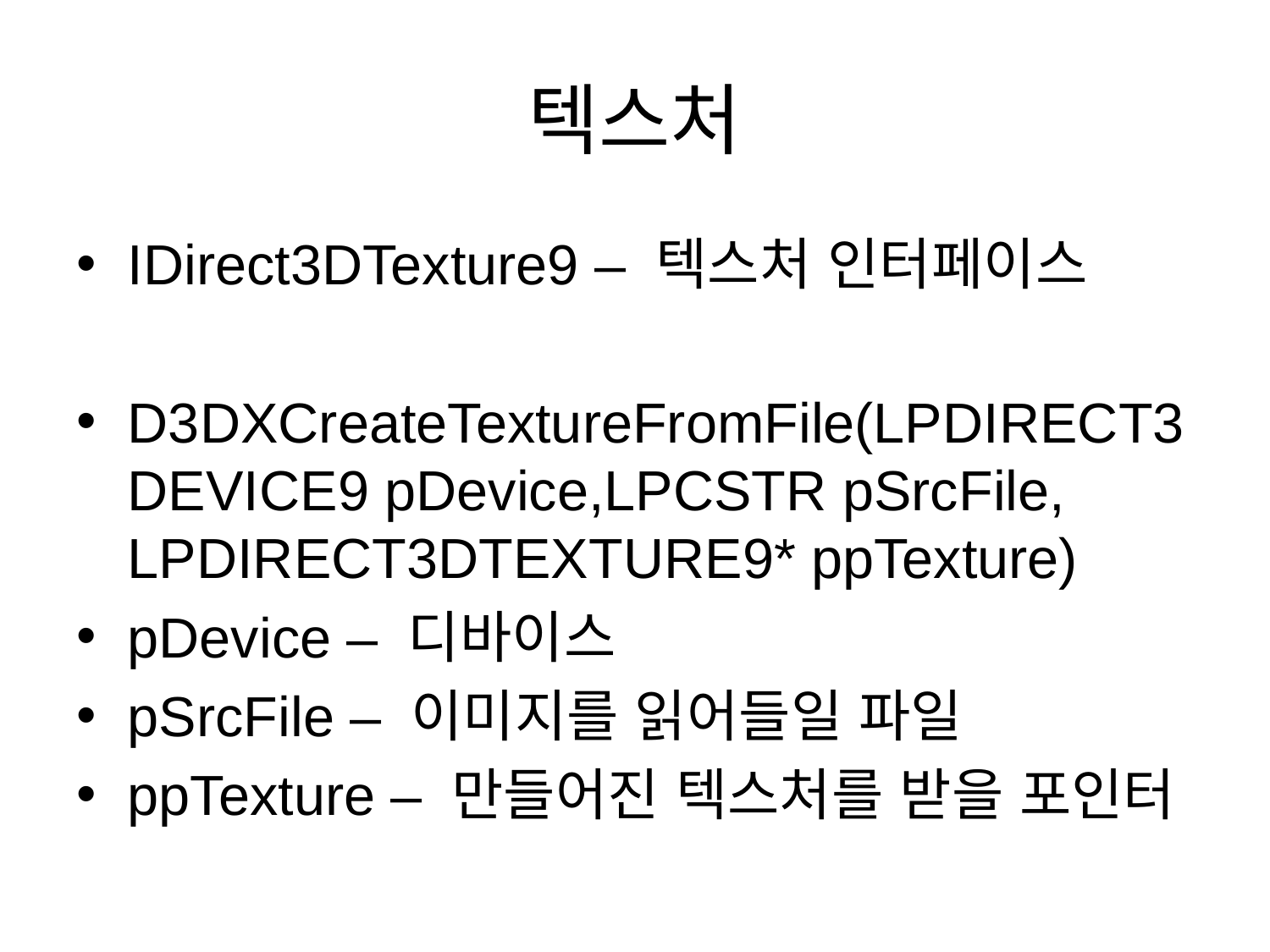

# 텍스처
IDirect3DTexture9 – 텍스처 인터페이스

D3DXCreateTextureFromFile(LPDIRECT3DEVICE9 pDevice,LPCSTR pSrcFile, LPDIRECT3DTEXTURE9* ppTexture)
pDevice – 디바이스
pSrcFile – 이미지를 읽어들일 파일
ppTexture – 만들어진 텍스처를 받을 포인터